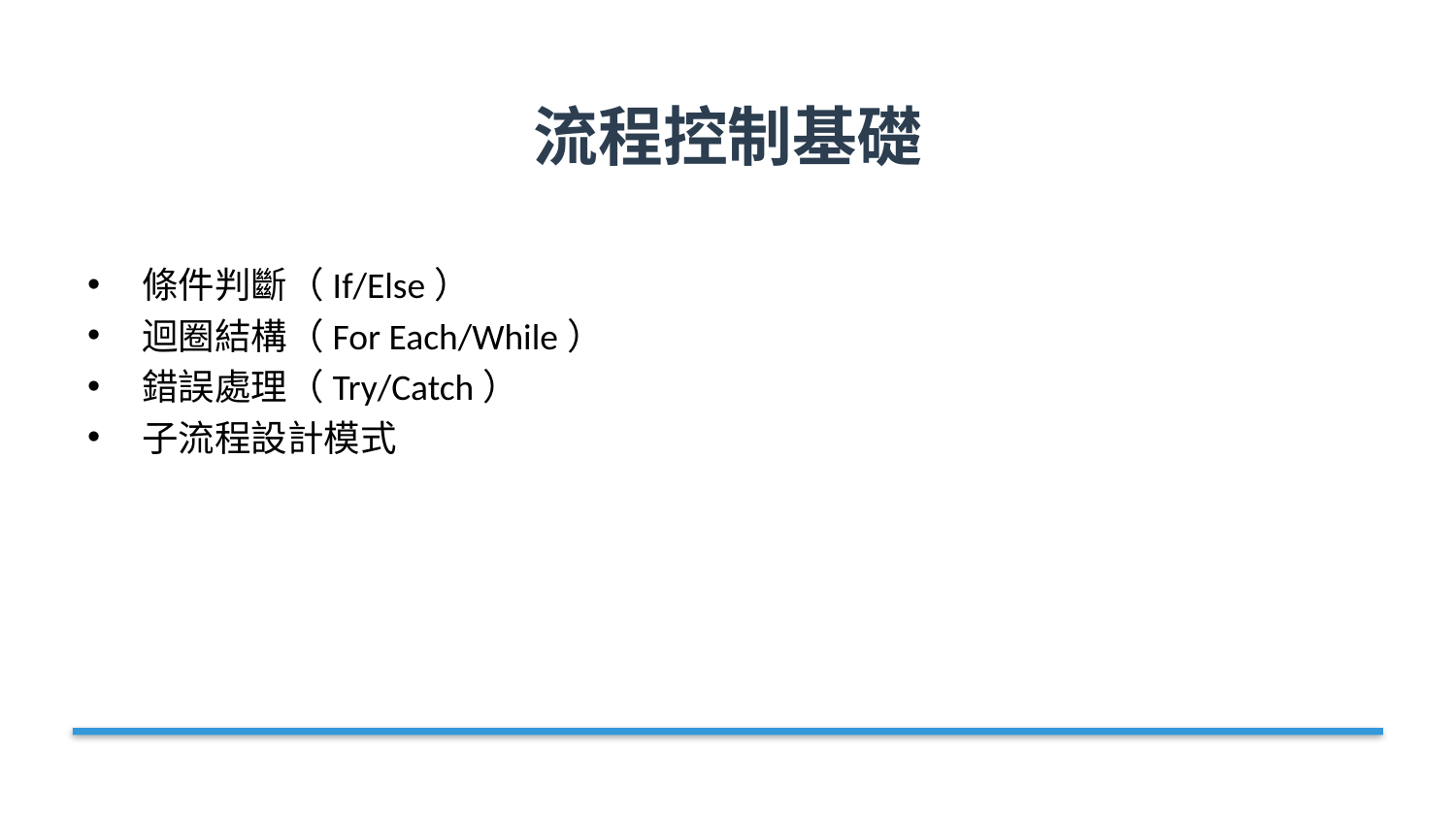

# 流程控制基礎
條件判斷（If/Else）
迴圈結構（For Each/While）
錯誤處理（Try/Catch）
子流程設計模式